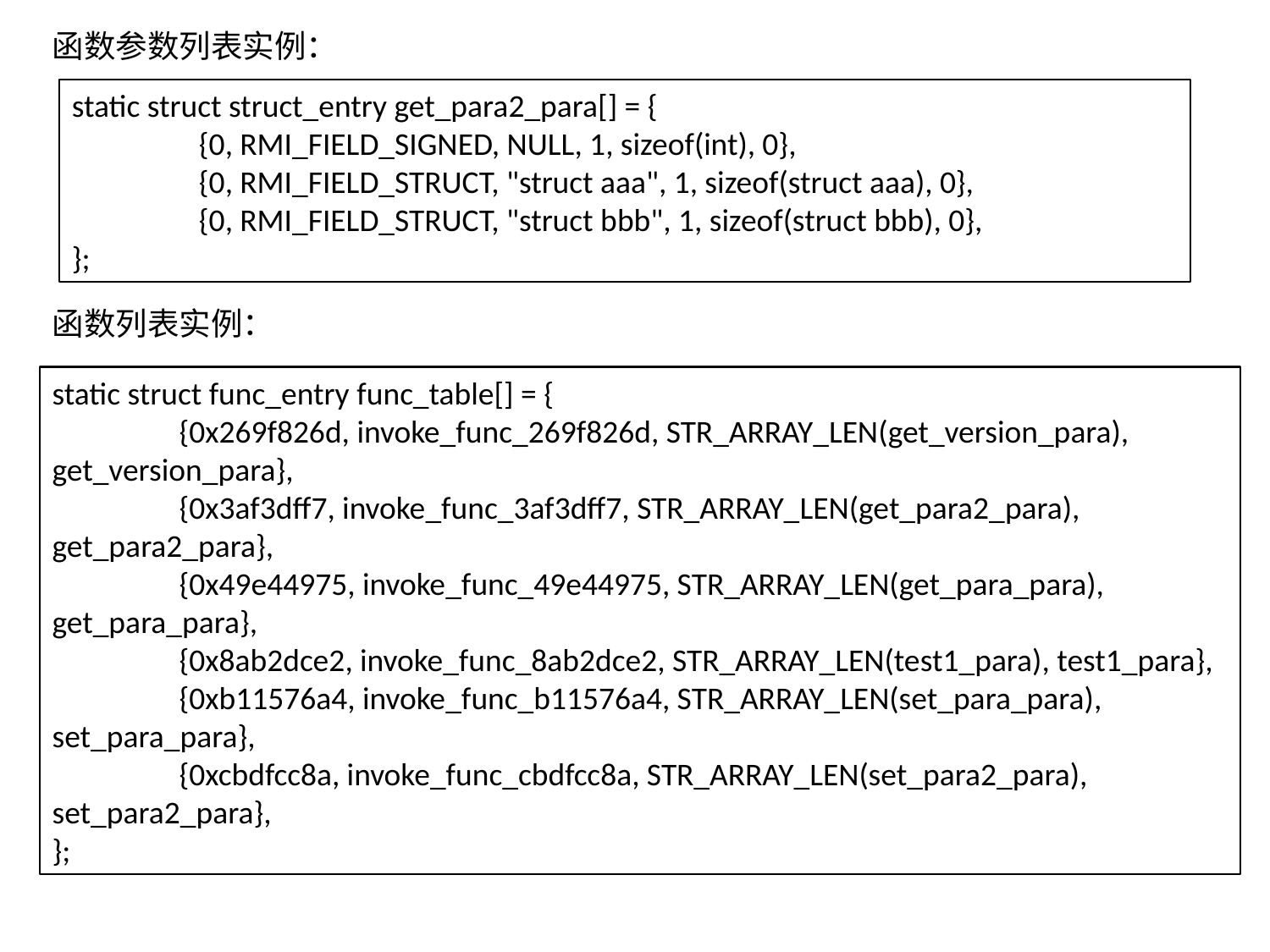

函数参数列表实例：
static struct struct_entry get_para2_para[] = {
	{0, RMI_FIELD_SIGNED, NULL, 1, sizeof(int), 0},
	{0, RMI_FIELD_STRUCT, "struct aaa", 1, sizeof(struct aaa), 0},
	{0, RMI_FIELD_STRUCT, "struct bbb", 1, sizeof(struct bbb), 0},
};
函数列表实例：
static struct func_entry func_table[] = {
	{0x269f826d, invoke_func_269f826d, STR_ARRAY_LEN(get_version_para), get_version_para},
	{0x3af3dff7, invoke_func_3af3dff7, STR_ARRAY_LEN(get_para2_para), get_para2_para},
	{0x49e44975, invoke_func_49e44975, STR_ARRAY_LEN(get_para_para), get_para_para},
	{0x8ab2dce2, invoke_func_8ab2dce2, STR_ARRAY_LEN(test1_para), test1_para},
	{0xb11576a4, invoke_func_b11576a4, STR_ARRAY_LEN(set_para_para), set_para_para},
	{0xcbdfcc8a, invoke_func_cbdfcc8a, STR_ARRAY_LEN(set_para2_para), set_para2_para},
};